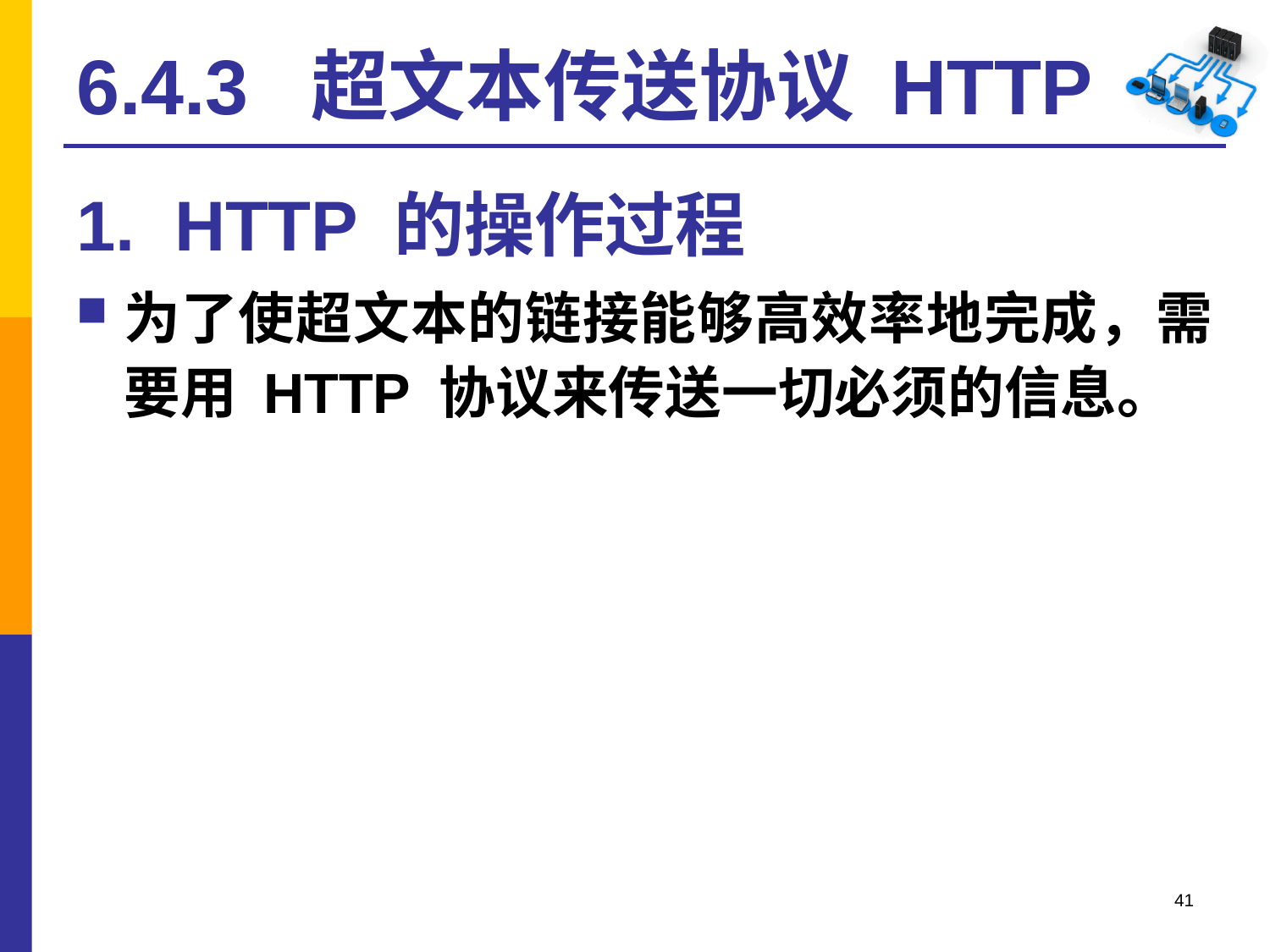

# 6.4.3  超文本传送协议 HTTP
1.  HTTP 的操作过程
为了使超文本的链接能够高效率地完成，需要用 HTTP 协议来传送一切必须的信息。

41